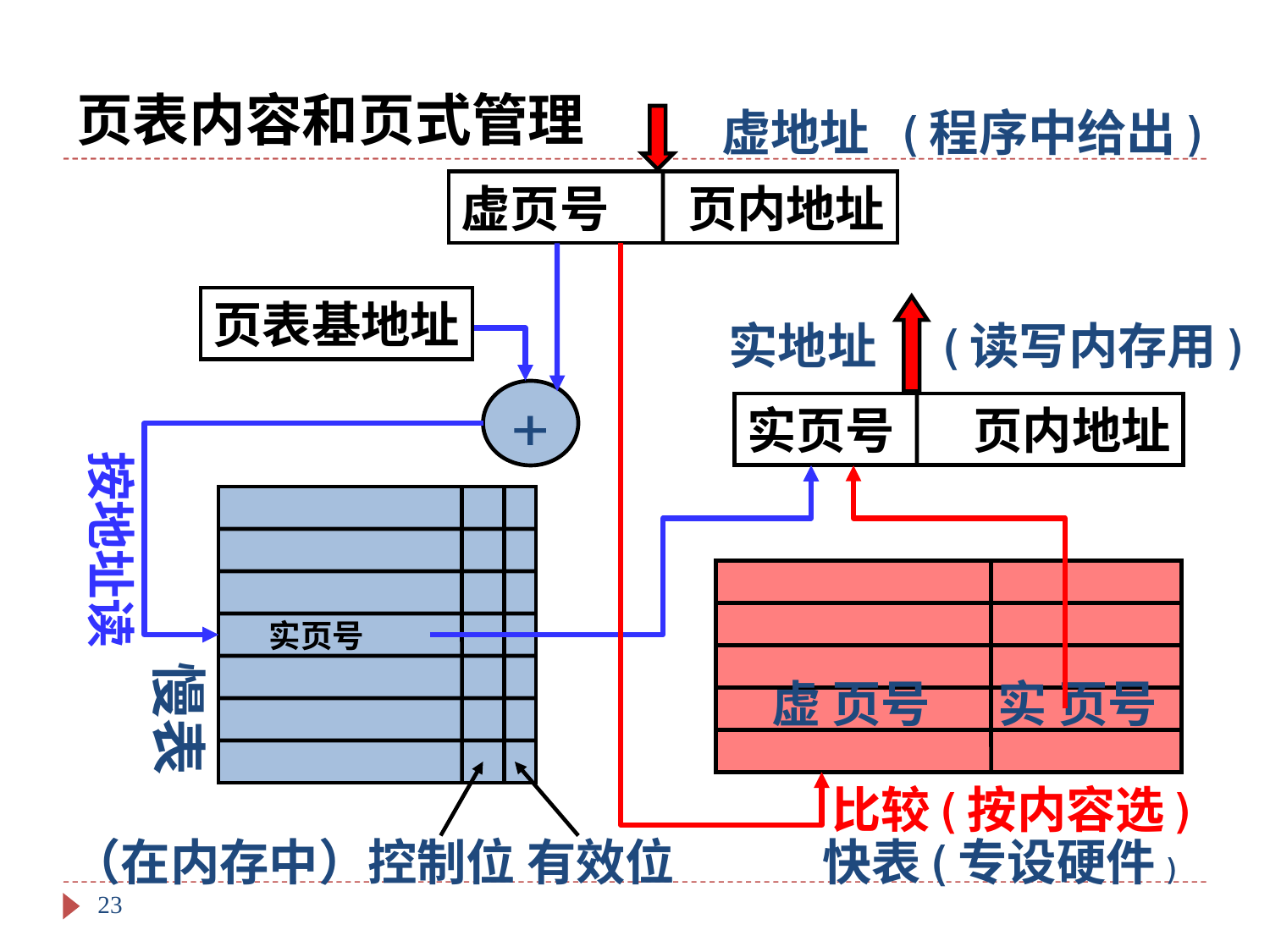

# 页表内容和页式管理
虚地址  (程序中给出)

虚页号       页内地址

页表基地址

实地址     (读写内存用)

+
实页号       页内地址

按地址读

实页号

慢表

虚 页号      实 页号

比较(按内容选)
（在内存中）控制位 有效位
快表(专设硬件)
23